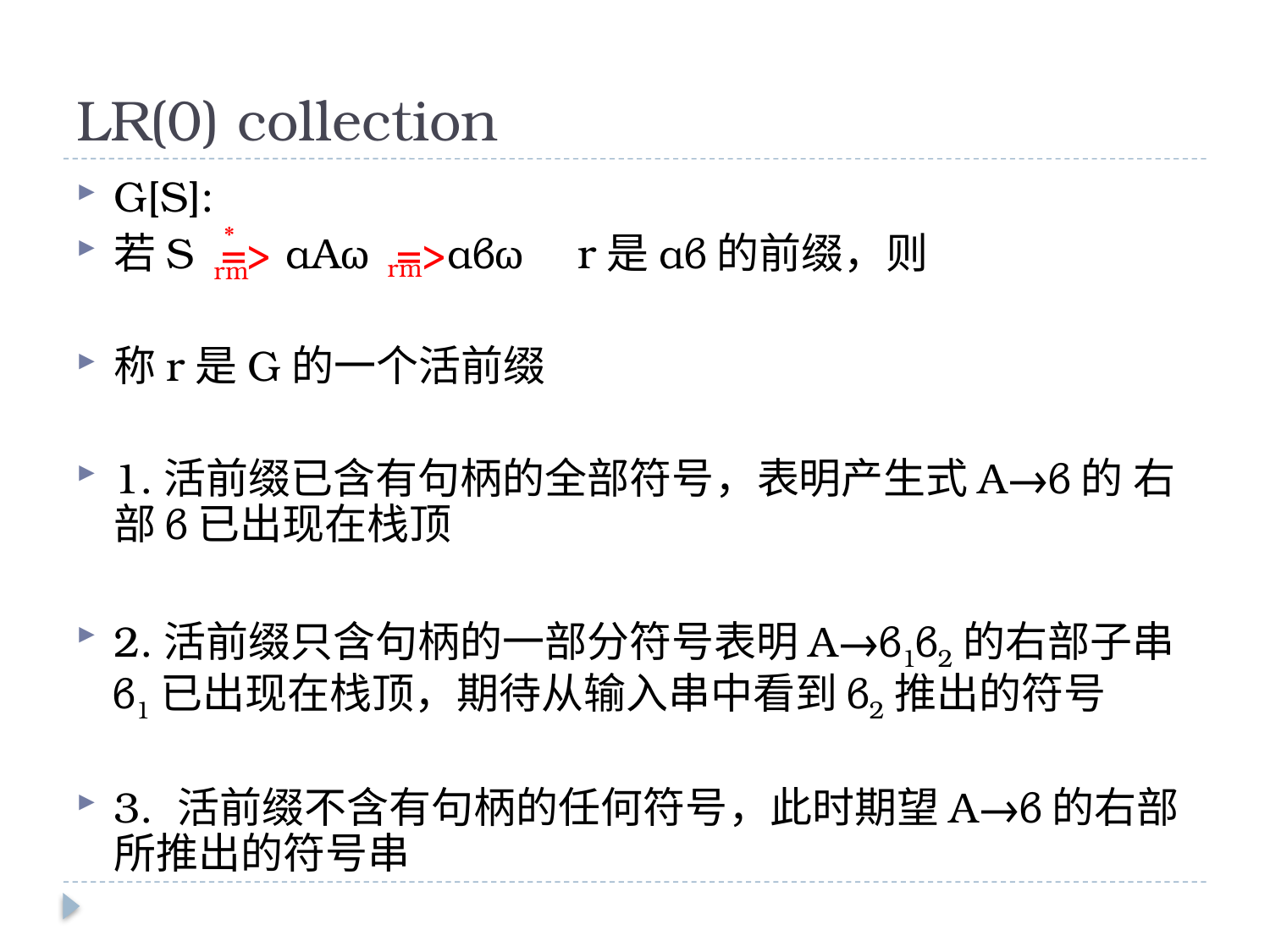

# LR(0) collection
G[S]:
若S  => αAω  =>αβω    r是αβ的前缀，则

称r是G的一个活前缀

1.活前缀已含有句柄的全部符号，表明产生式A→β的 右部β已出现在栈顶

2.活前缀只含句柄的一部分符号表明A→β1β2的右部子串β1已出现在栈顶，期待从输入串中看到β2推出的符号

3. 活前缀不含有句柄的任何符号，此时期望A→β的右部所推出的符号串

*
rm
rm
18